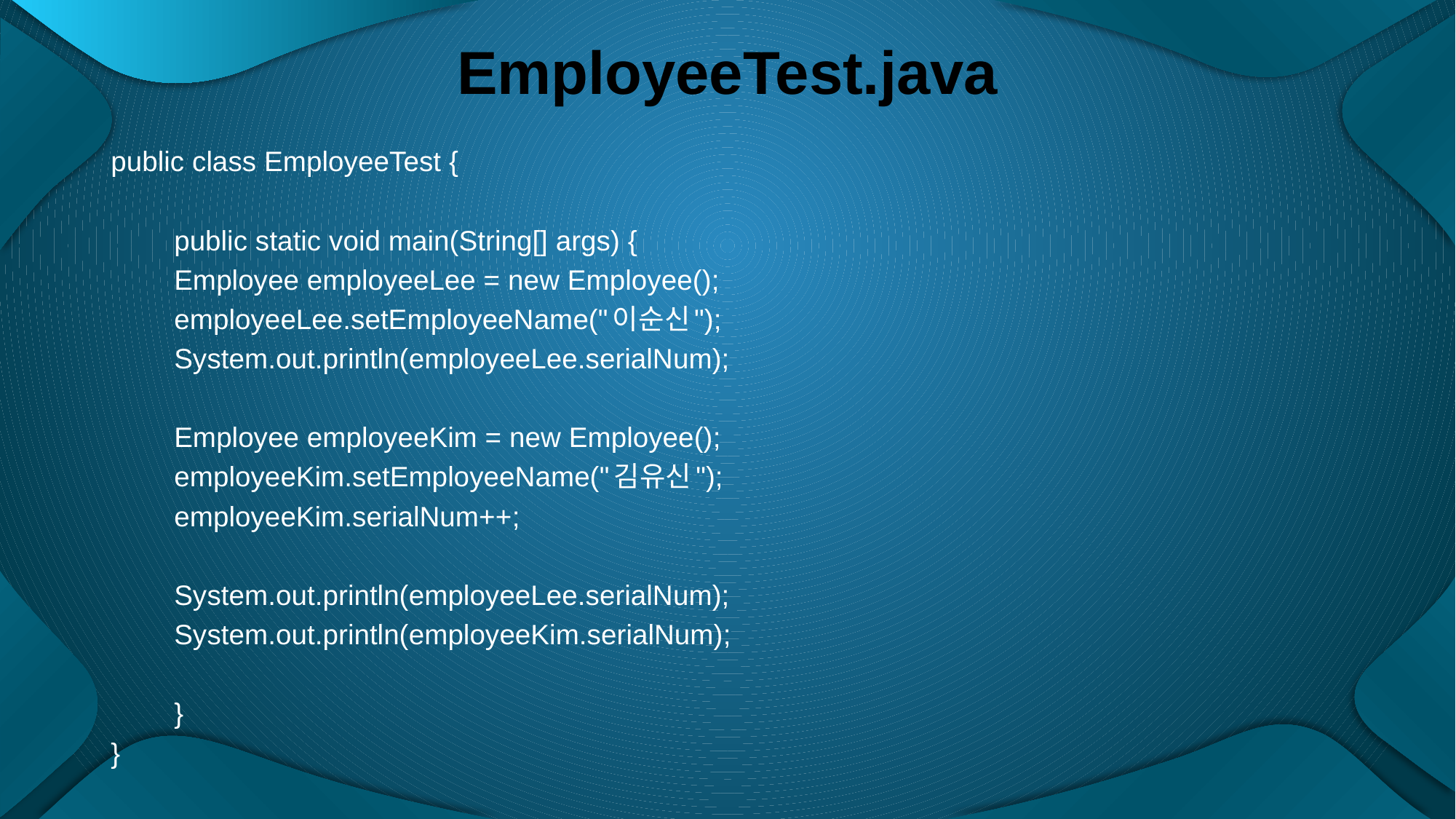

# EmployeeTest.java
public class EmployeeTest {

	public static void main(String[] args) {
		Employee employeeLee = new Employee();
		employeeLee.setEmployeeName("이순신");
		System.out.println(employeeLee.serialNum);

		Employee employeeKim = new Employee();
		employeeKim.setEmployeeName("김유신");
		employeeKim.serialNum++;

		System.out.println(employeeLee.serialNum);
		System.out.println(employeeKim.serialNum);

	}
}